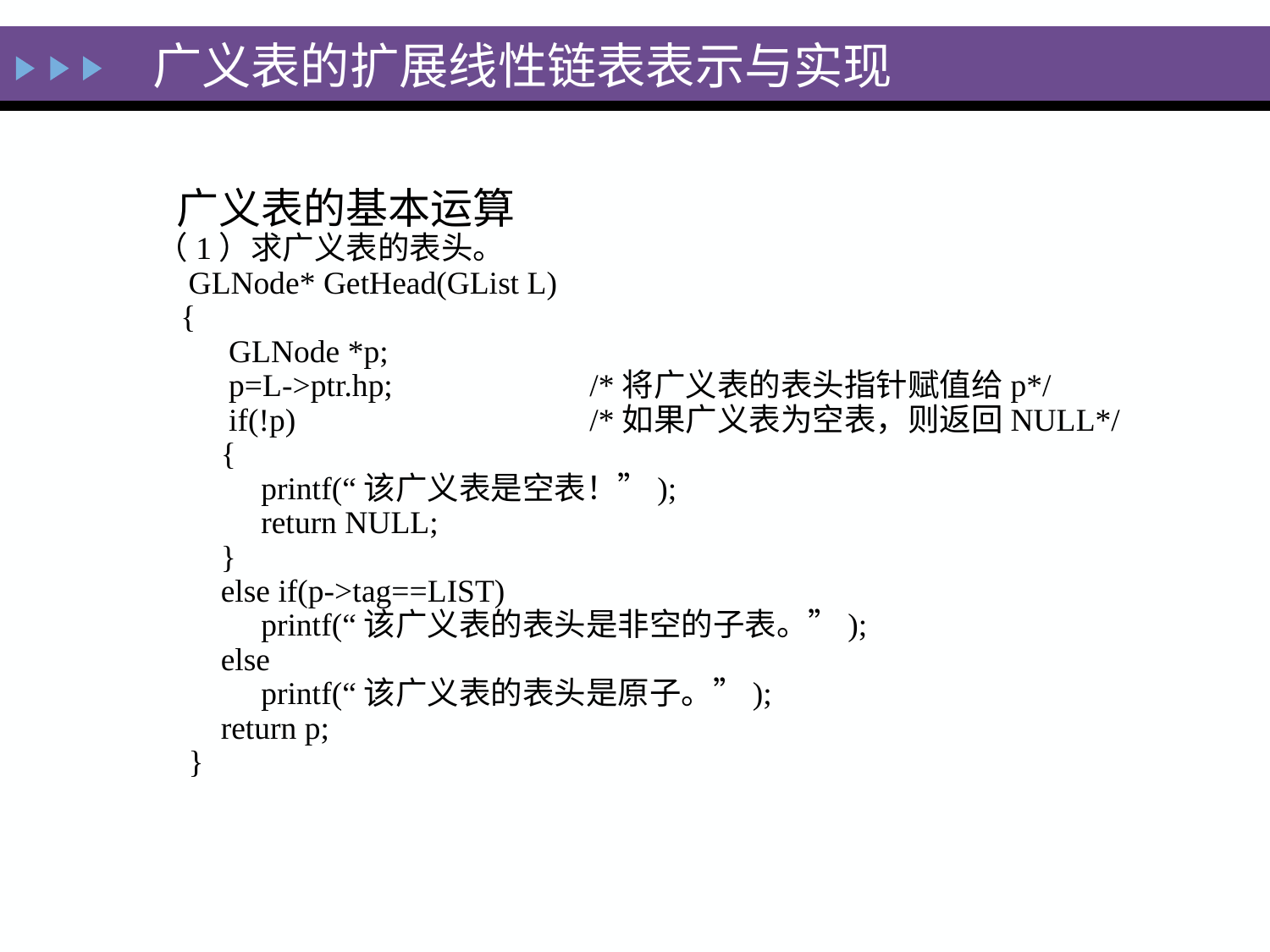

# 广义表的扩展线性链表表示与实现
 广义表的基本运算
（1）求广义表的表头。
    GLNode* GetHead(GList L)
   {
         GLNode *p;
         p=L->ptr.hp; 		/*将广义表的表头指针赋值给p*/
         if(!p) 			/*如果广义表为空表，则返回NULL*/
        {
             printf(“该广义表是空表！”);
             return NULL;
        }
        else if(p->tag==LIST)
             printf(“该广义表的表头是非空的子表。”);
        else
             printf(“该广义表的表头是原子。”);
        return p;
    }